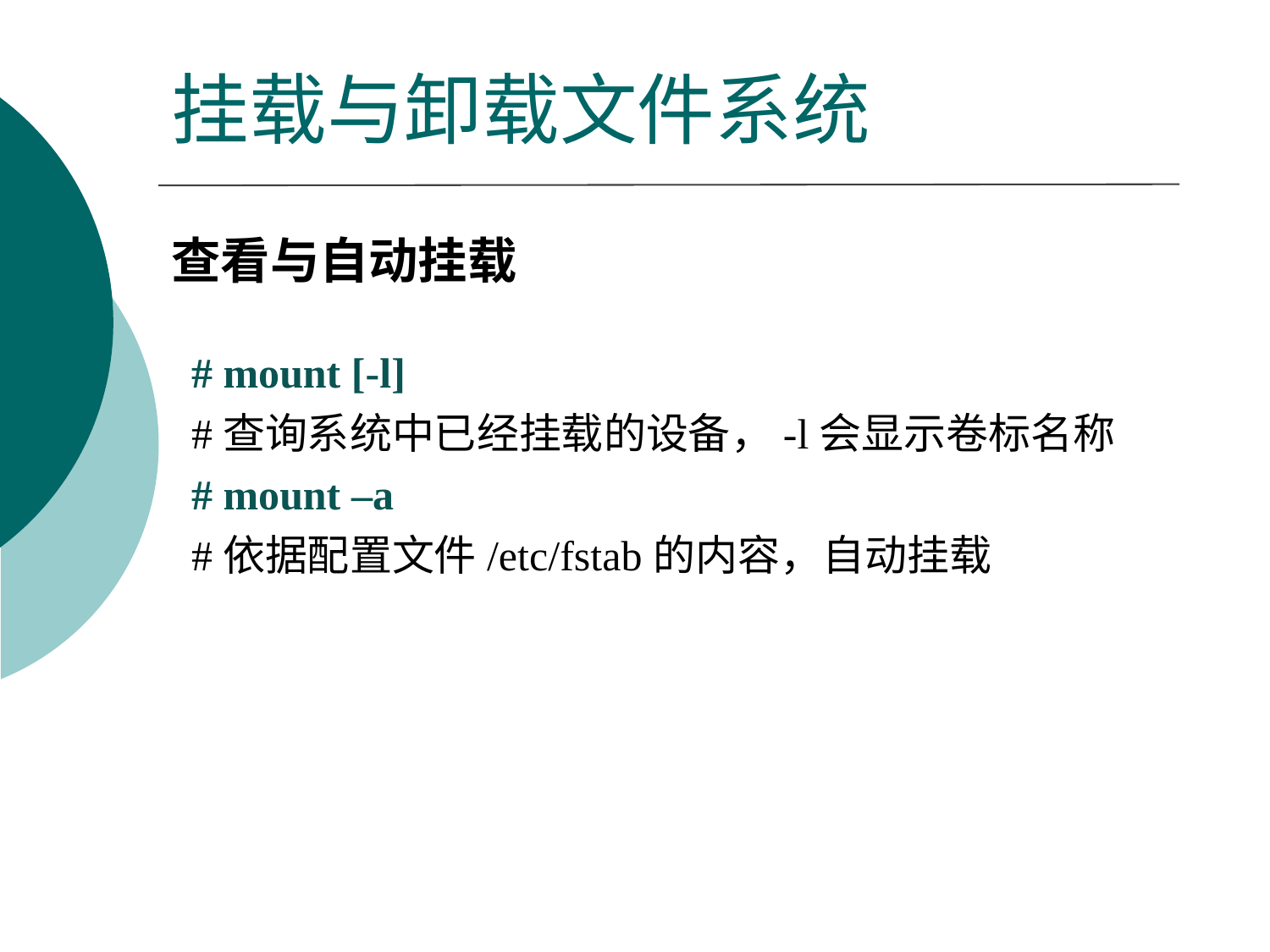

挂载与卸载文件系统
查看与自动挂载
# mount [-l]
#查询系统中已经挂载的设备，-l会显示卷标名称
# mount –a
#依据配置文件/etc/fstab的内容，自动挂载